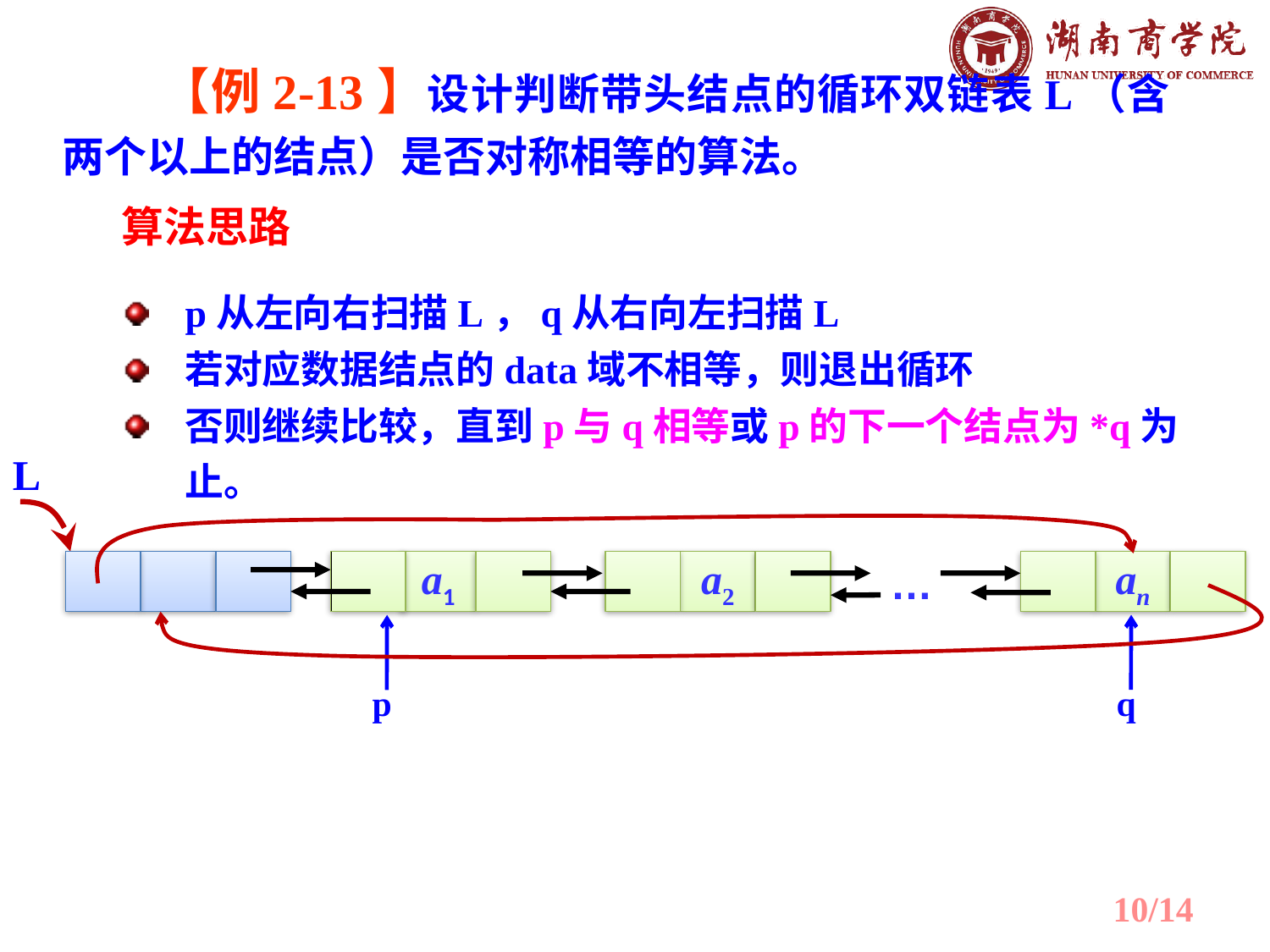

【例2-13】设计判断带头结点的循环双链表L（含两个以上的结点）是否对称相等的算法。
算法思路
p从左向右扫描L，q从右向左扫描L
若对应数据结点的data域不相等，则退出循环
否则继续比较，直到p与q相等或p的下一个结点为*q为止。
L

a1

a2

…

an

q
p
10/14